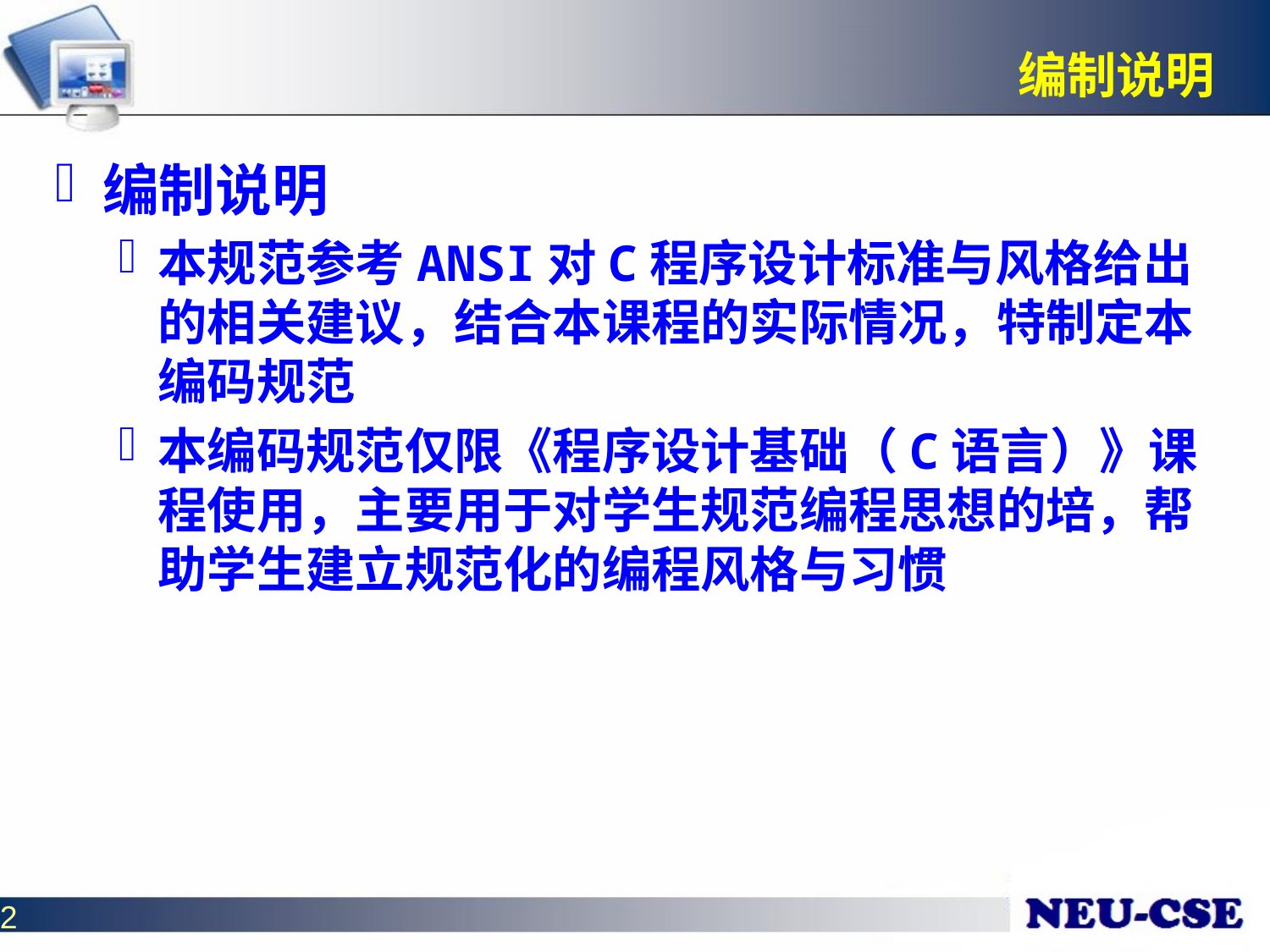

# 编制说明
编制说明
本规范参考ANSI对C程序设计标准与风格给出的相关建议，结合本课程的实际情况，特制定本编码规范
本编码规范仅限《程序设计基础（C语言）》课程使用，主要用于对学生规范编程思想的培，帮助学生建立规范化的编程风格与习惯